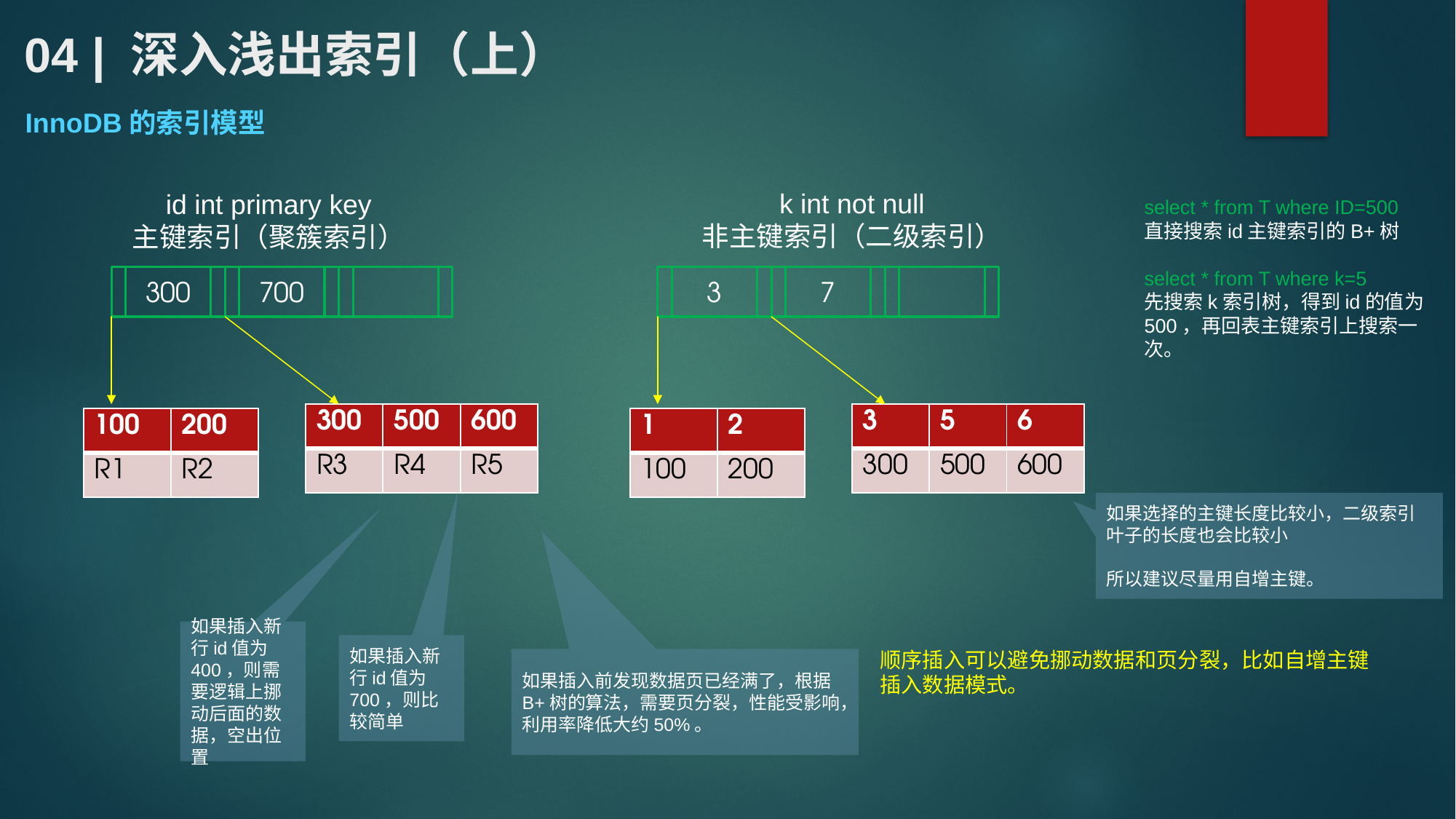

# 04 | 深入浅出索引（上）
InnoDB的索引模型
k int not null
非主键索引（二级索引）
id int primary key
主键索引（聚簇索引）
select * from T where ID=500
直接搜索id主键索引的B+树

select * from T where k=5
先搜索k索引树，得到id的值为500，再回表主键索引上搜索一次。
300
700

3
7

| 300 | 500 | 600 |
| --- | --- | --- |
| R3 | R4 | R5 |
| 3 | 5 | 6 |
| --- | --- | --- |
| 300 | 500 | 600 |
| 100 | 200 |
| --- | --- |
| R1 | R2 |
| 1 | 2 |
| --- | --- |
| 100 | 200 |
如果选择的主键长度比较小，二级索引叶子的长度也会比较小

所以建议尽量用自增主键。
如果插入新行id值为400，则需要逻辑上挪动后面的数据，空出位置
如果插入新行id值为700，则比较简单
顺序插入可以避免挪动数据和页分裂，比如自增主键插入数据模式。
如果插入前发现数据页已经满了，根据B+树的算法，需要页分裂，性能受影响，利用率降低大约50%。